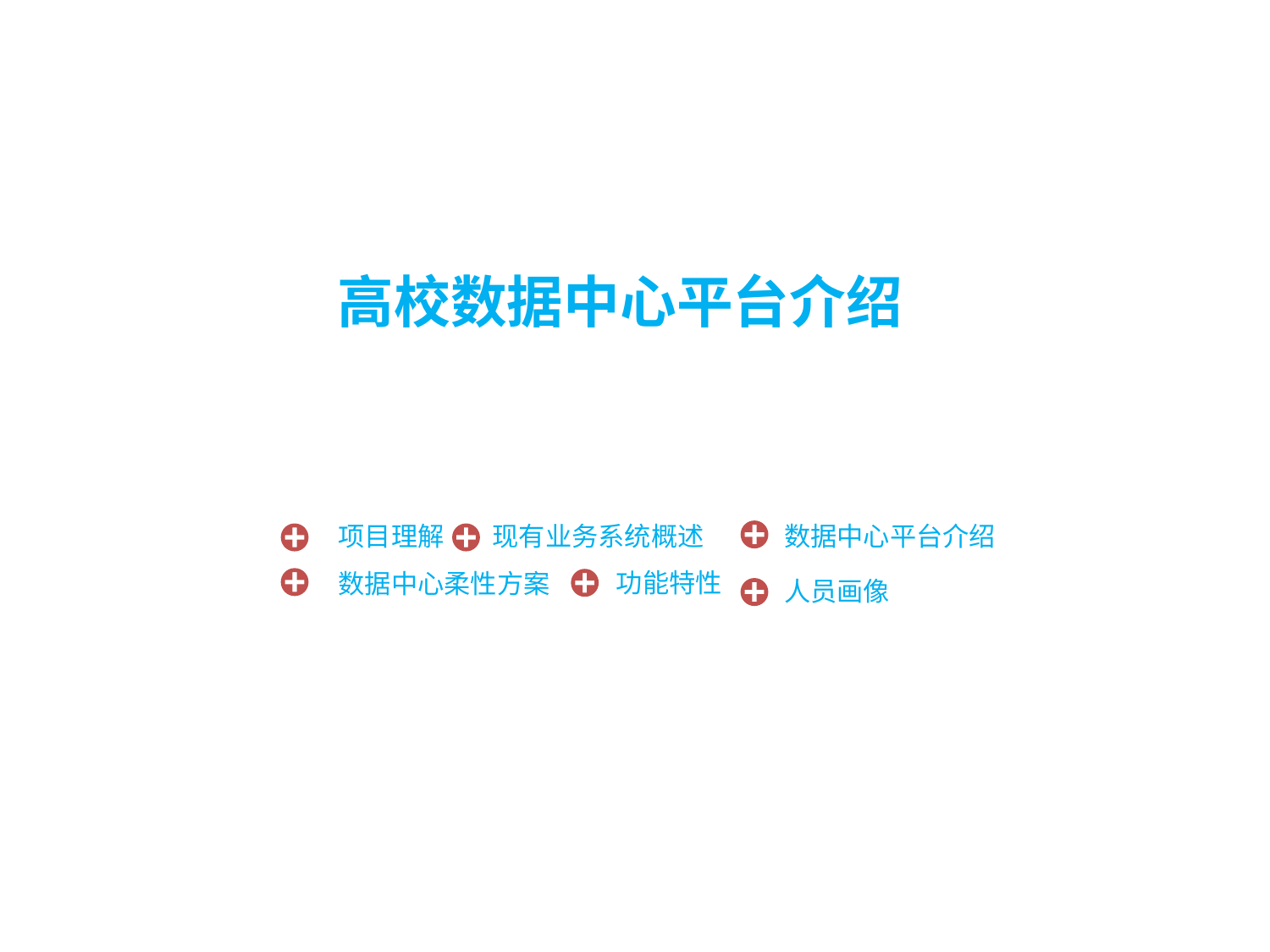

高校数据中心平台介绍
现有业务系统概述
数据中心平台介绍
项目理解

功能特性
数据中心柔性方案
人员画像